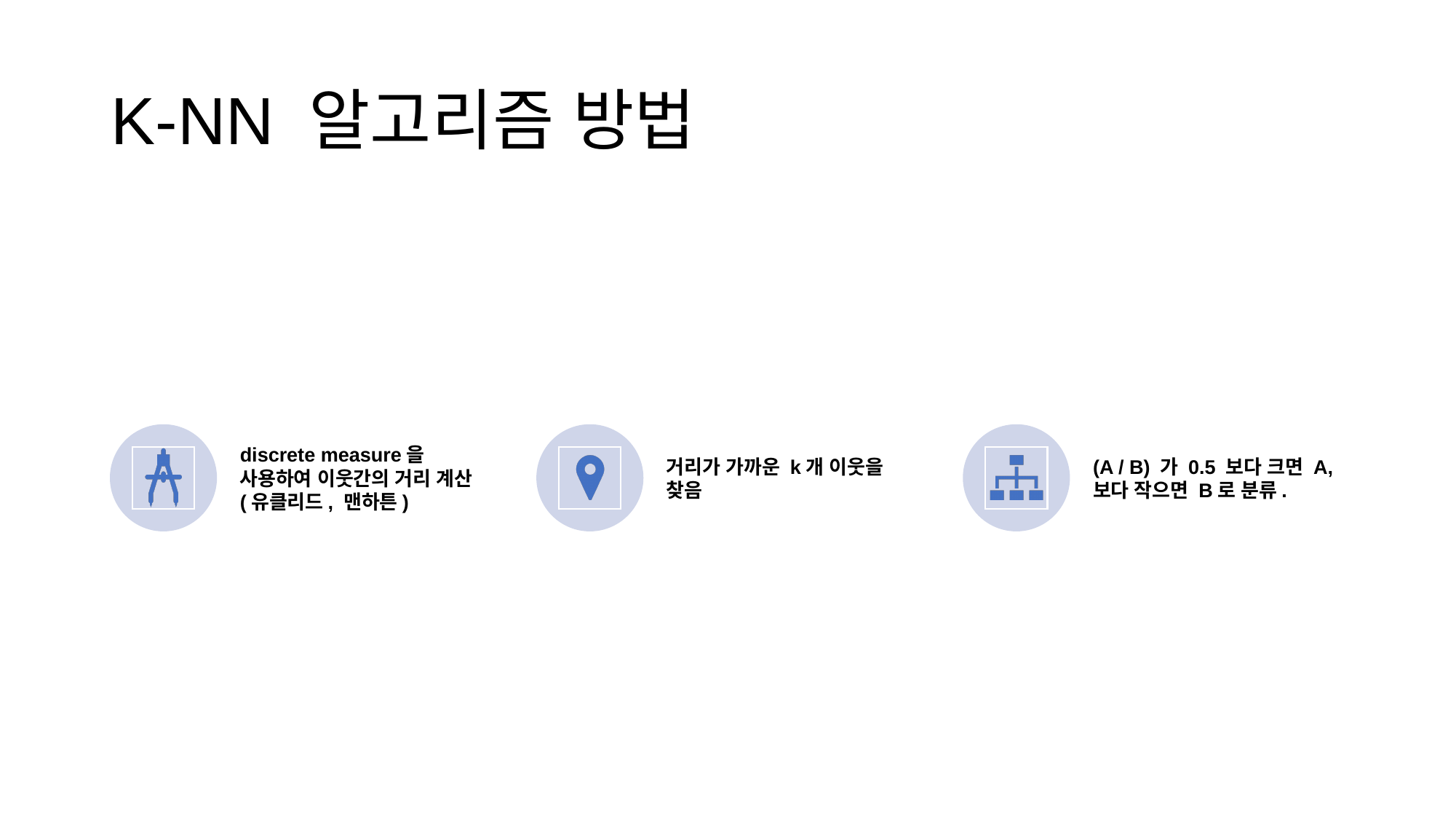

# K-NN 알고리즘 방법
discrete measure을 사용하여 이웃간의 거리 계산(유클리드, 맨하튼)
거리가 가까운 k개 이웃을 찾음
(A / B) 가 0.5 보다 크면 A, 보다 작으면 B로 분류.